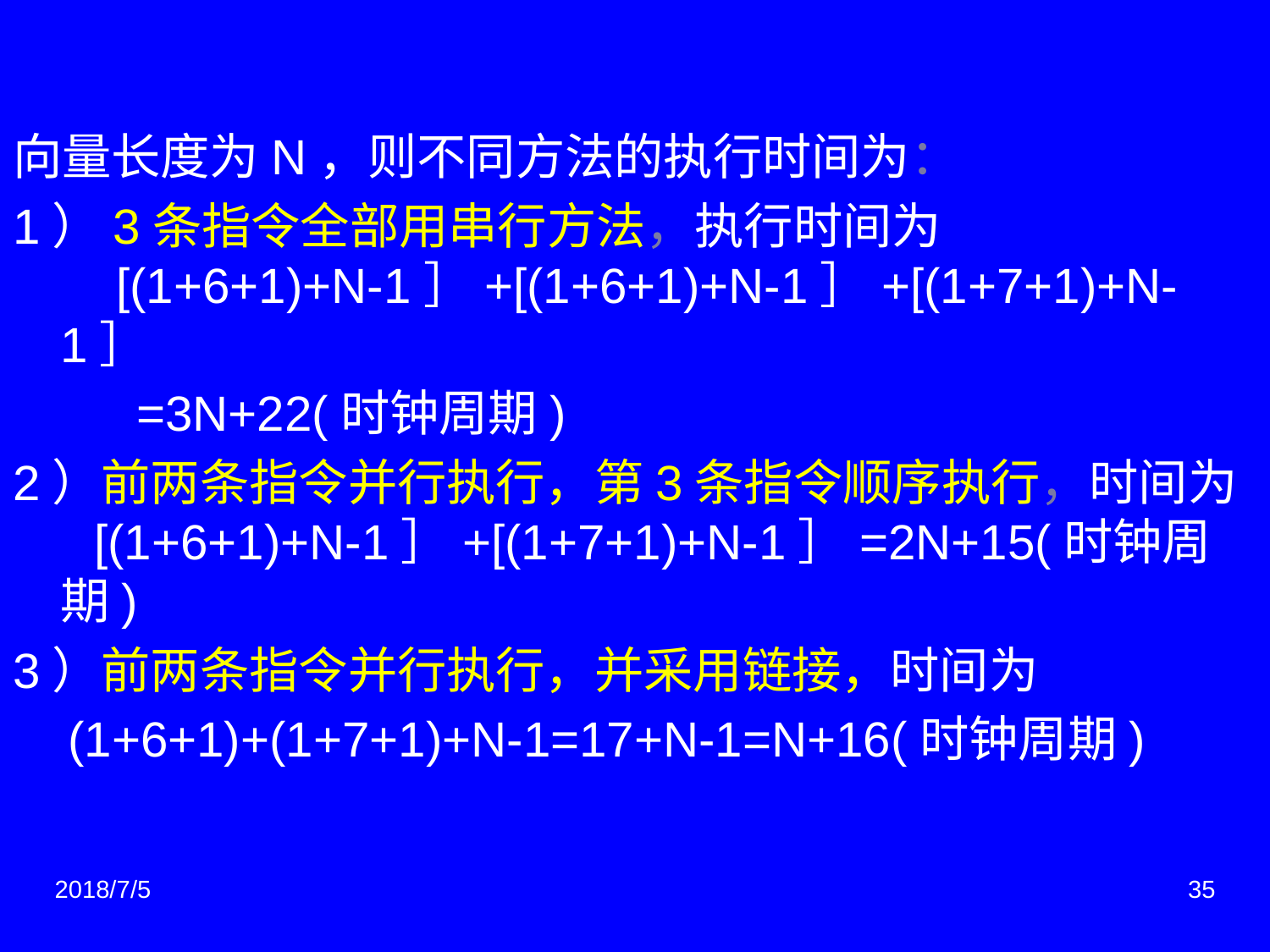

向量长度为N，则不同方法的执行时间为：
1）3条指令全部用串行方法，执行时间为
    [(1+6+1)+N-1］+[(1+6+1)+N-1］+[(1+7+1)+N-1］
         =3N+22(时钟周期)
2）前两条指令并行执行，第3条指令顺序执行，时间为
  [(1+6+1)+N-1］+[(1+7+1)+N-1］=2N+15(时钟周期)
3）前两条指令并行执行，并采用链接，时间为
    (1+6+1)+(1+7+1)+N-1=17+N-1=N+16(时钟周期)

2018/7/5
35